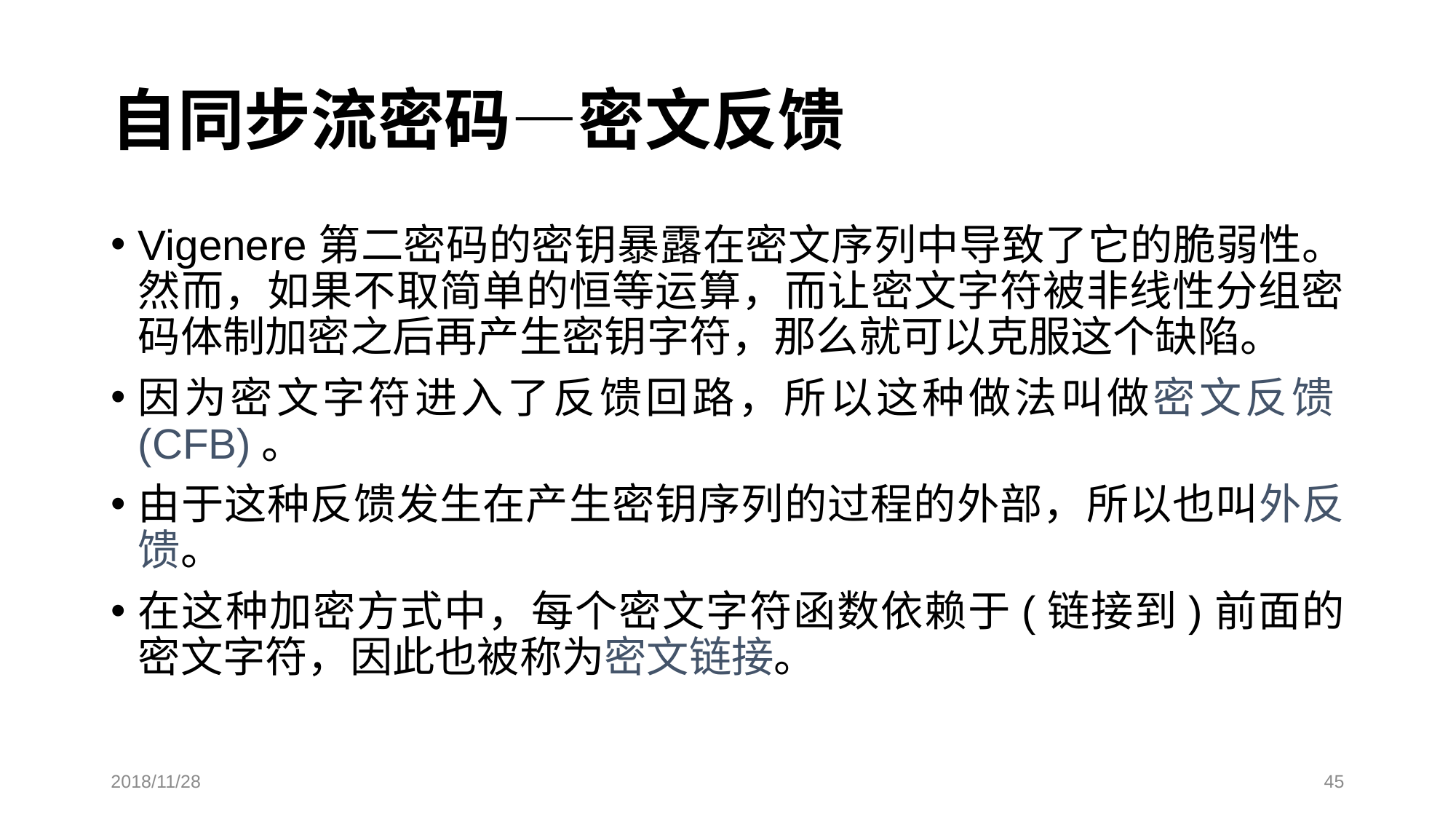

# 自同步流密码—密文反馈
Vigenere第二密码的密钥暴露在密文序列中导致了它的脆弱性。然而，如果不取简单的恒等运算，而让密文字符被非线性分组密码体制加密之后再产生密钥字符，那么就可以克服这个缺陷。
因为密文字符进入了反馈回路，所以这种做法叫做密文反馈(CFB)。
由于这种反馈发生在产生密钥序列的过程的外部，所以也叫外反馈。
在这种加密方式中，每个密文字符函数依赖于(链接到)前面的密文字符，因此也被称为密文链接。
2018/11/28
45